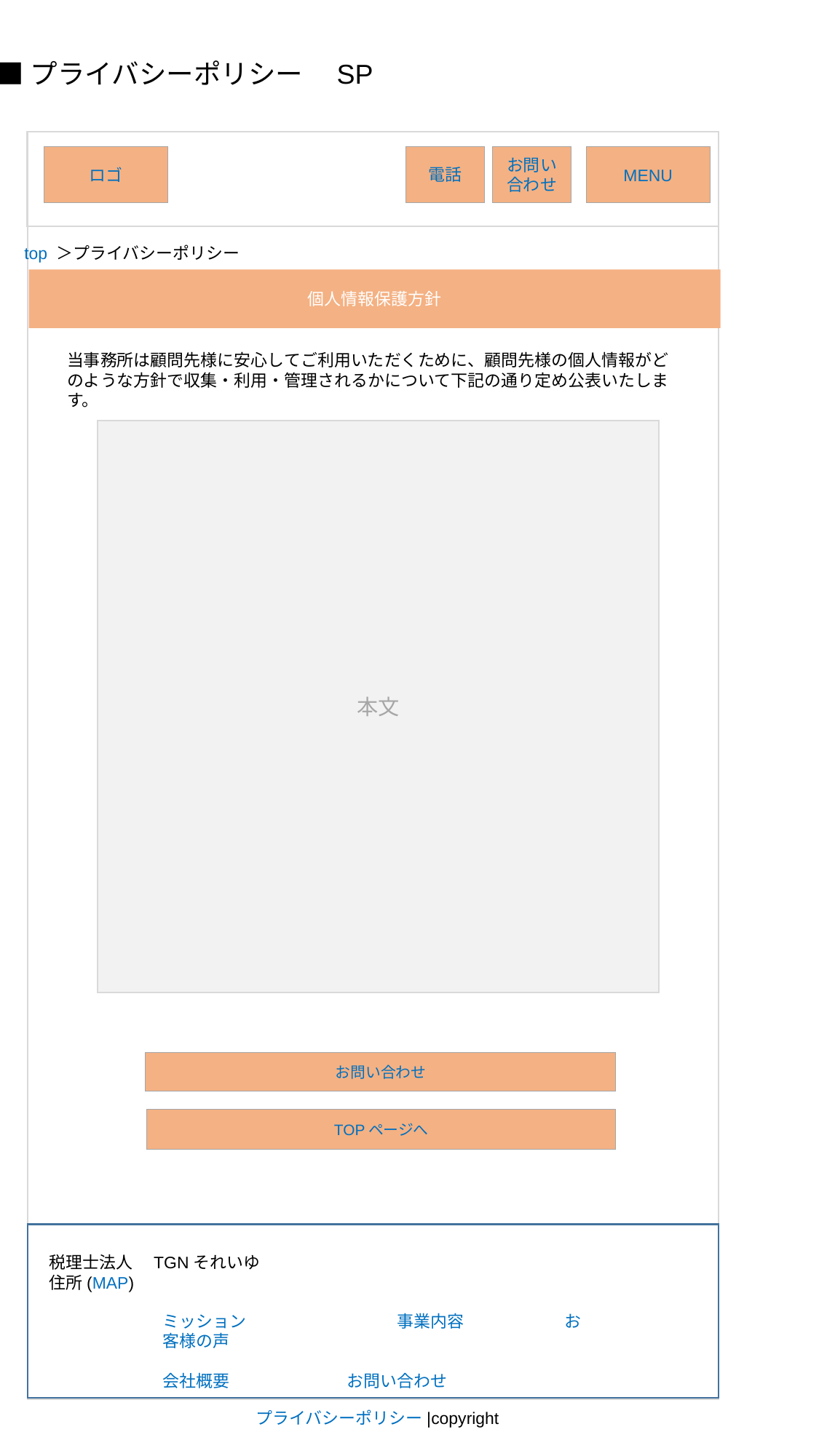

■プライバシーポリシー　SP

電話
お問い合わせ
MENU
ロゴ
top ＞プライバシーポリシー
個人情報保護方針
当事務所は顧問先様に安心してご利用いただくために、顧問先様の個人情報がどのような方針で収集・利用・管理されるかについて下記の通り定め公表いたします。
本文
お問い合わせ
TOPページへ

税理士法人　TGNそれいゆ
住所(MAP)
ミッション　　　　　　　　　事業内容　　　　　　お客様の声

会社概要　　　　　　　お問い合わせ
プライバシーポリシー|copyright